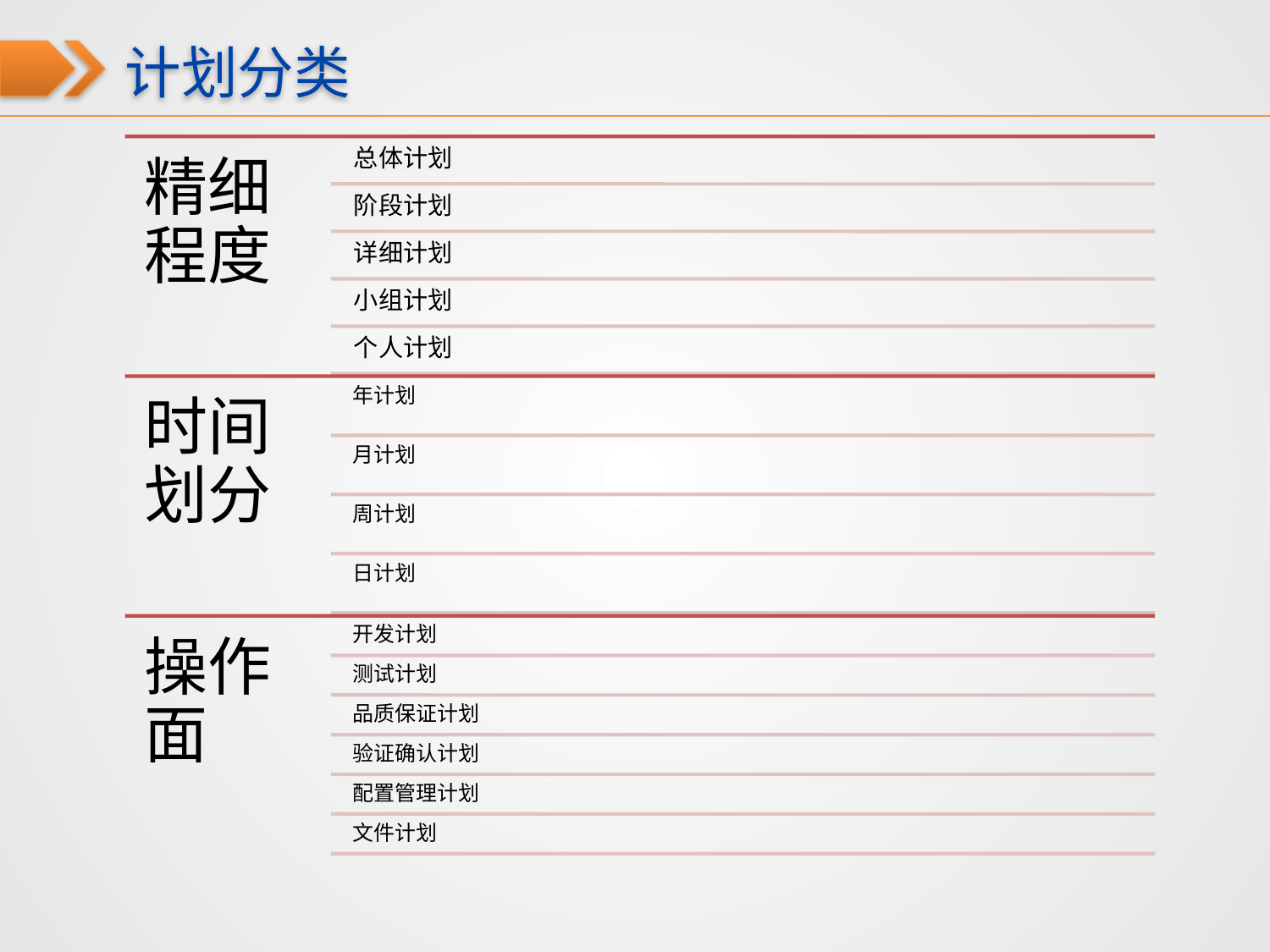

计划分类

精细程度
总体计划
阶段计划
详细计划
小组计划
个人计划
时间划分
年计划
月计划
周计划
日计划
操作面
开发计划
测试计划
品质保证计划
验证确认计划
配置管理计划
文件计划